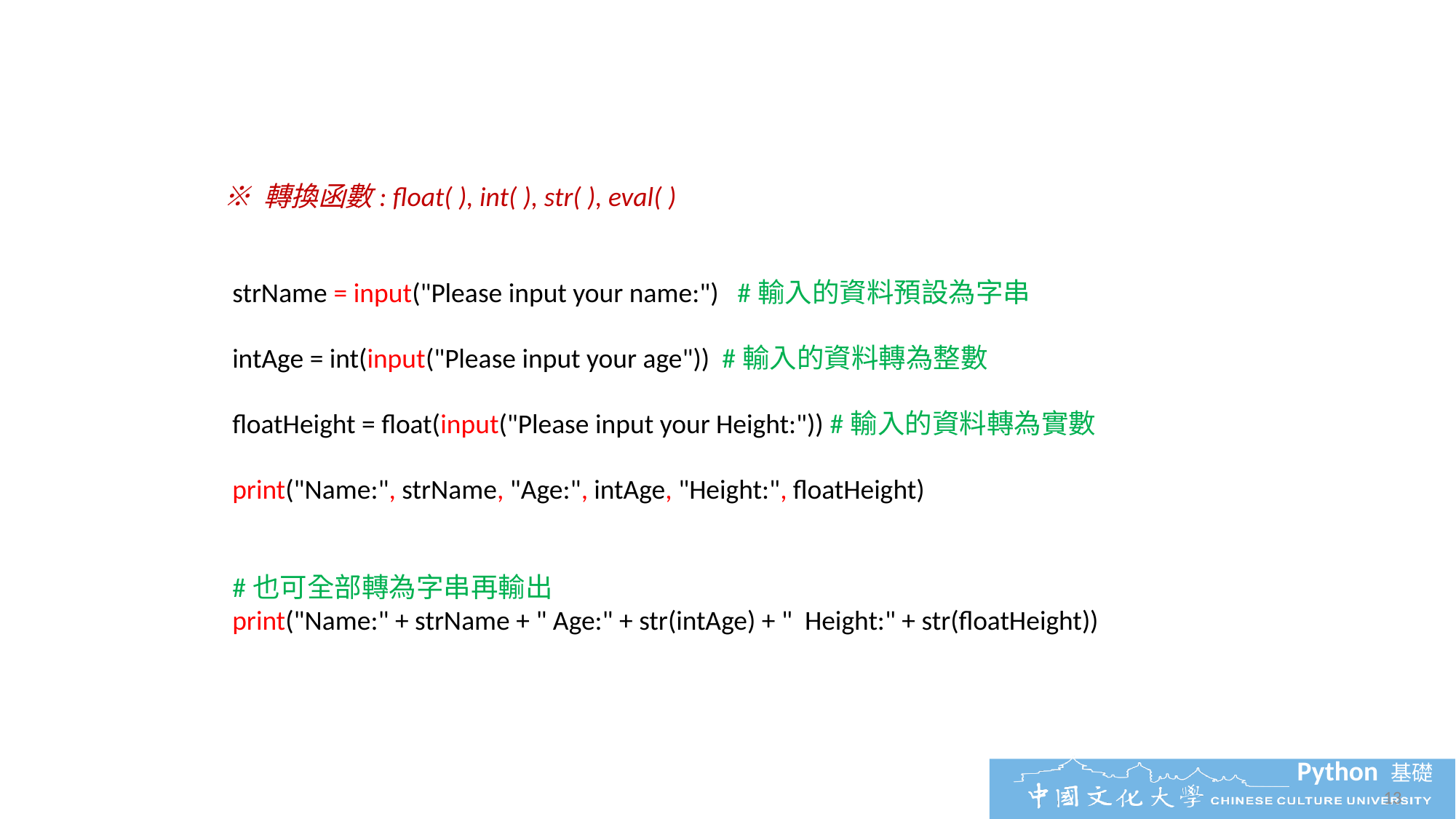

※ 轉換函數: float( ), int( ), str( ), eval( )
strName = input("Please input your name:")   #輸入的資料預設為字串
intAge = int(input("Please input your age"))  #輸入的資料轉為整數
floatHeight = float(input("Please input your Height:")) #輸入的資料轉為實數
print("Name:", strName, "Age:", intAge, "Height:", floatHeight)

#也可全部轉為字串再輸出
print("Name:" + strName + " Age:" + str(intAge) + "  Height:" + str(floatHeight))
13